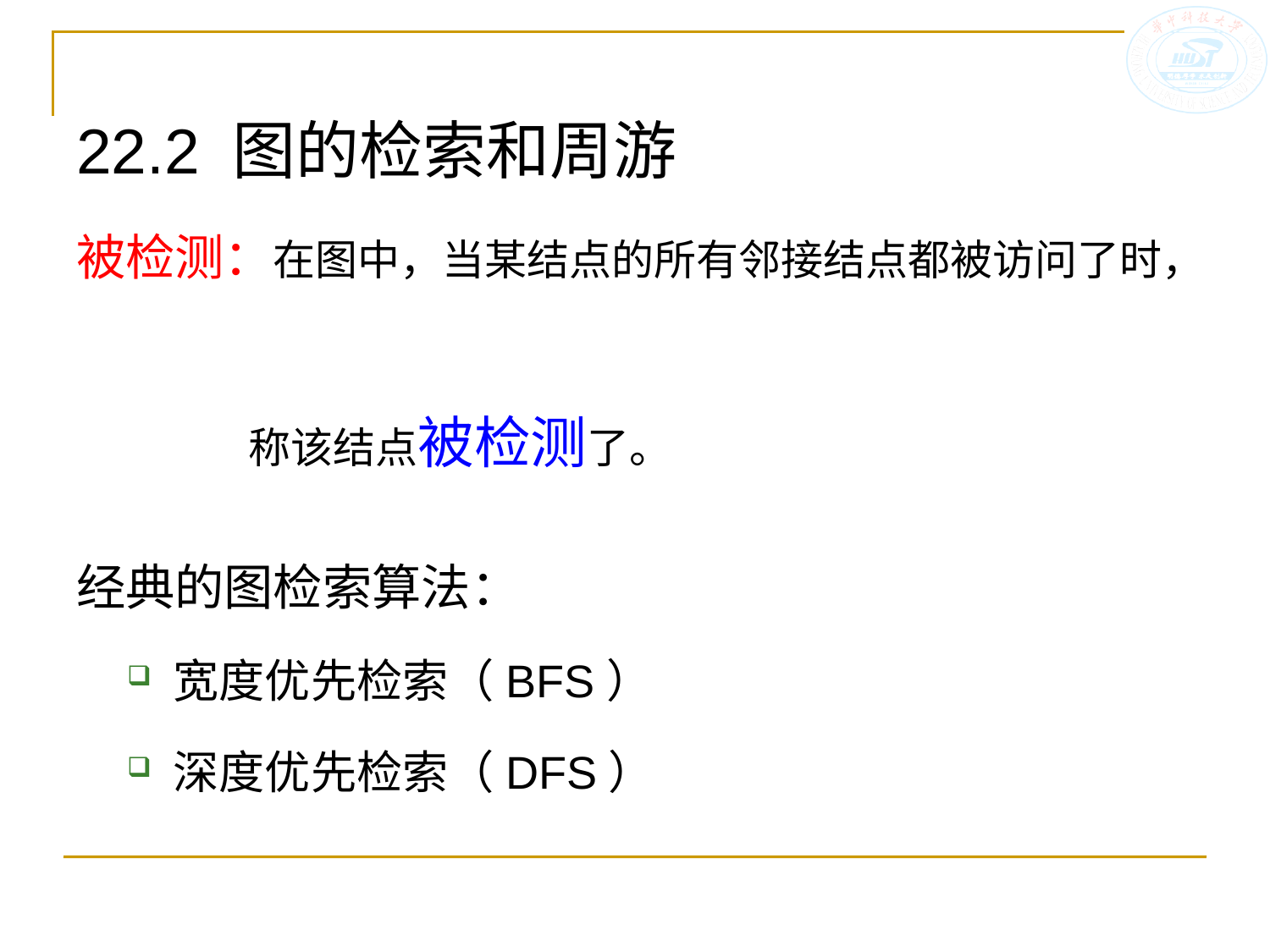

22.2 图的检索和周游
被检测：在图中，当某结点的所有邻接结点都被访问了时，
                 称该结点被检测了。

经典的图检索算法：
 宽度优先检索（BFS）
 深度优先检索（DFS）